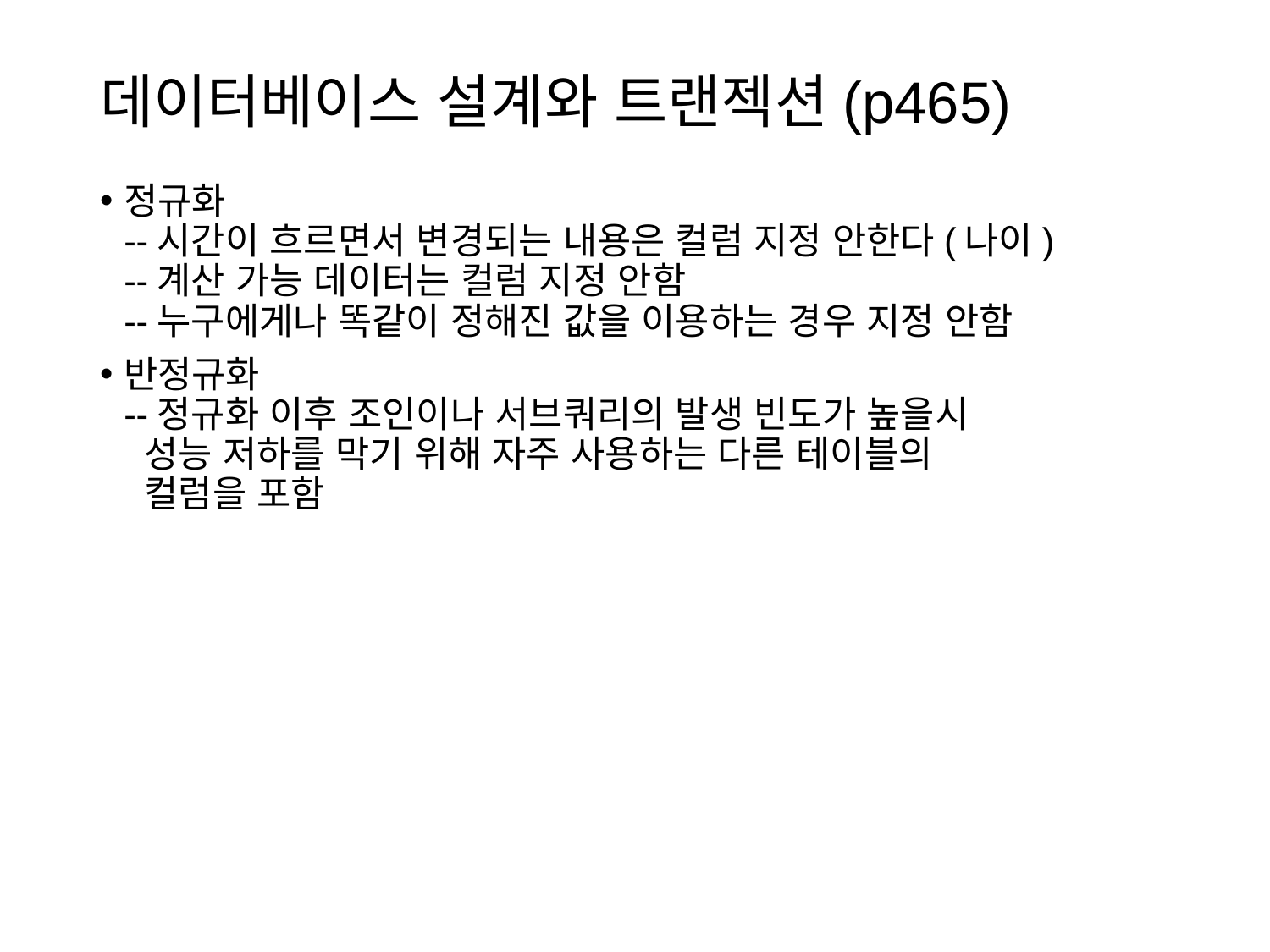

# 데이터베이스 설계와 트랜젝션(p465)
정규화
--시간이 흐르면서 변경되는 내용은 컬럼 지정 안한다(나이)
--계산 가능 데이터는 컬럼 지정 안함
--누구에게나 똑같이 정해진 값을 이용하는 경우 지정 안함
반정규화
--정규화 이후 조인이나 서브쿼리의 발생 빈도가 높을시
  성능 저하를 막기 위해 자주 사용하는 다른 테이블의
  컬럼을 포함